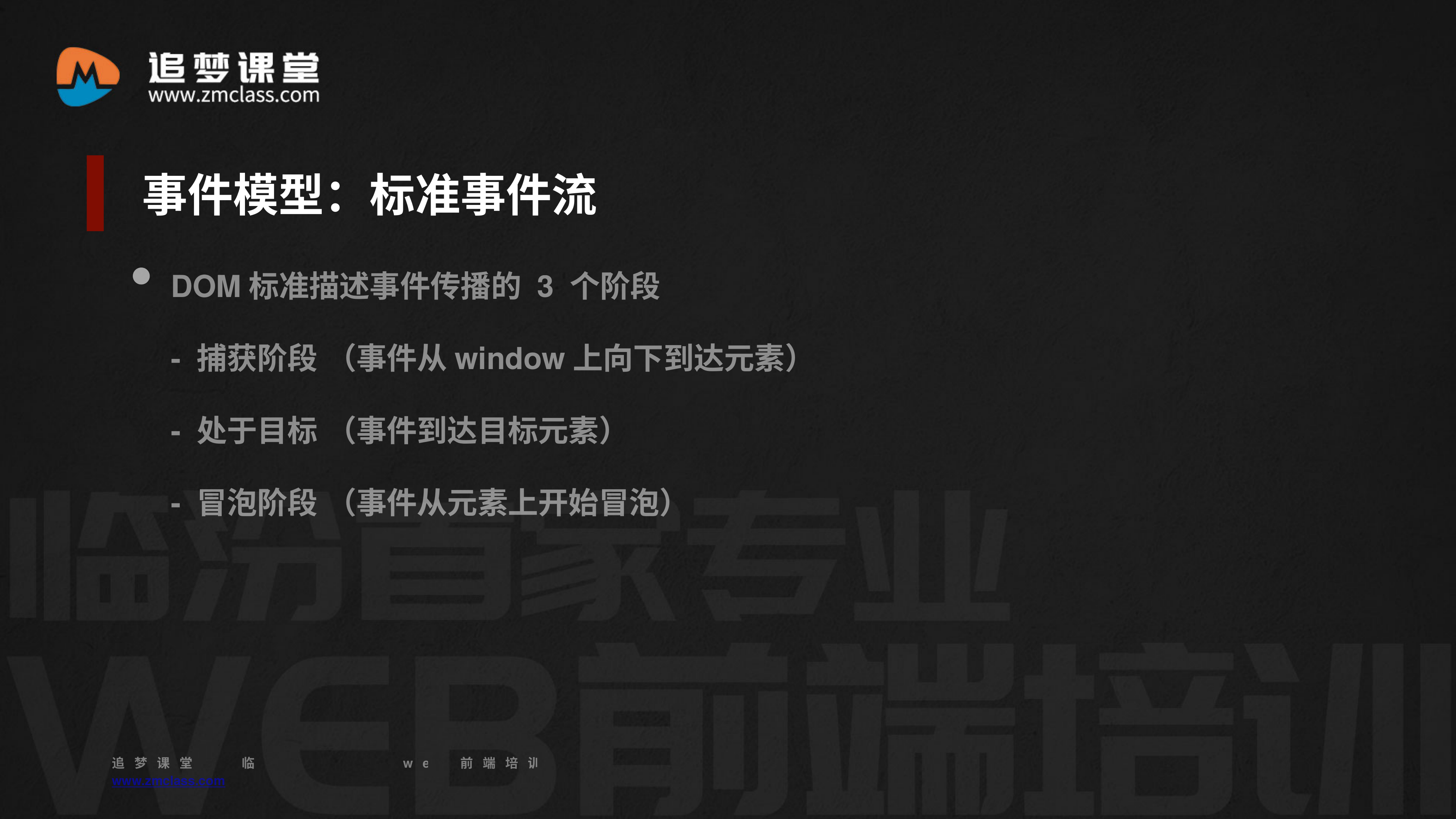

事件模型：标准事件流
DOM标准描述事件传播的 3 个阶段

- 捕获阶段 （事件从window上向下到达元素）
- 处于目标 （事件到达目标元素）
- 冒泡阶段 （事件从元素上开始冒泡）
追梦课堂   临汾首家专业的web前端培训机构                                                          www.zmclass.com
5